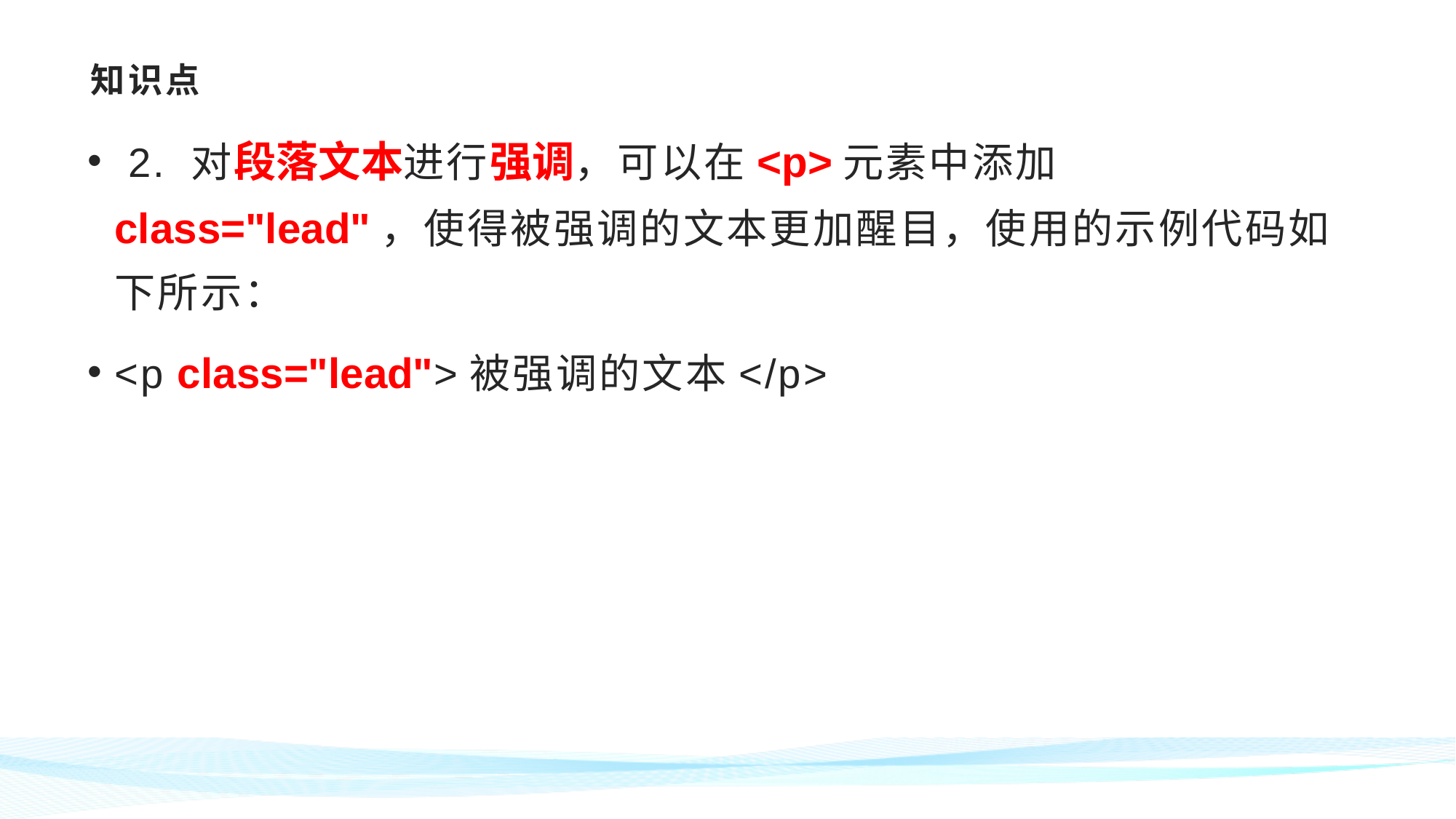

# 知识点
 2. 对段落文本进行强调，可以在<p>元素中添加class="lead"，使得被强调的文本更加醒目，使用的示例代码如下所示：
<p class="lead">被强调的文本</p>